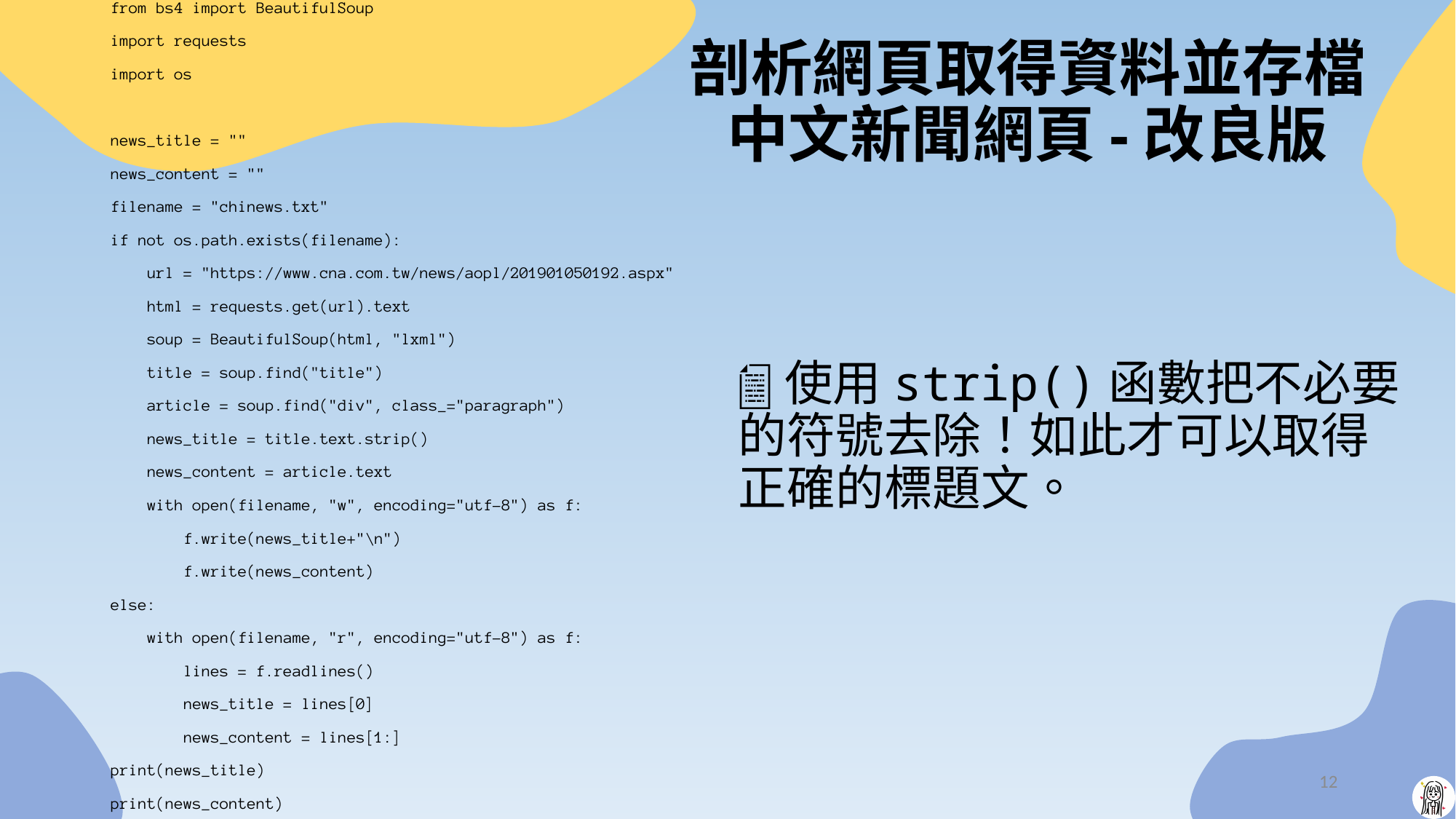

from bs4 import BeautifulSoup
import requests
import os

news_title = ""
news_content = ""
filename = "chinews.txt"
if not os.path.exists(filename):
    url = "https://www.cna.com.tw/news/aopl/201901050192.aspx"
    html = requests.get(url).text
    soup = BeautifulSoup(html, "lxml")
    title = soup.find("title")
    article = soup.find("div", class_="paragraph")
    news_title = title.text.strip()
    news_content = article.text
    with open(filename, "w", encoding="utf-8") as f:
        f.write(news_title+"\n")
        f.write(news_content)
else:
    with open(filename, "r", encoding="utf-8") as f:
        lines = f.readlines()
        news_title = lines[0]
        news_content = lines[1:]
print(news_title)
print(news_content)
# 剖析網頁取得資料並存檔 中文新聞網頁-改良版
📄使用strip()函數把不必要的符號去除！如此才可以取得正確的標題文。
12